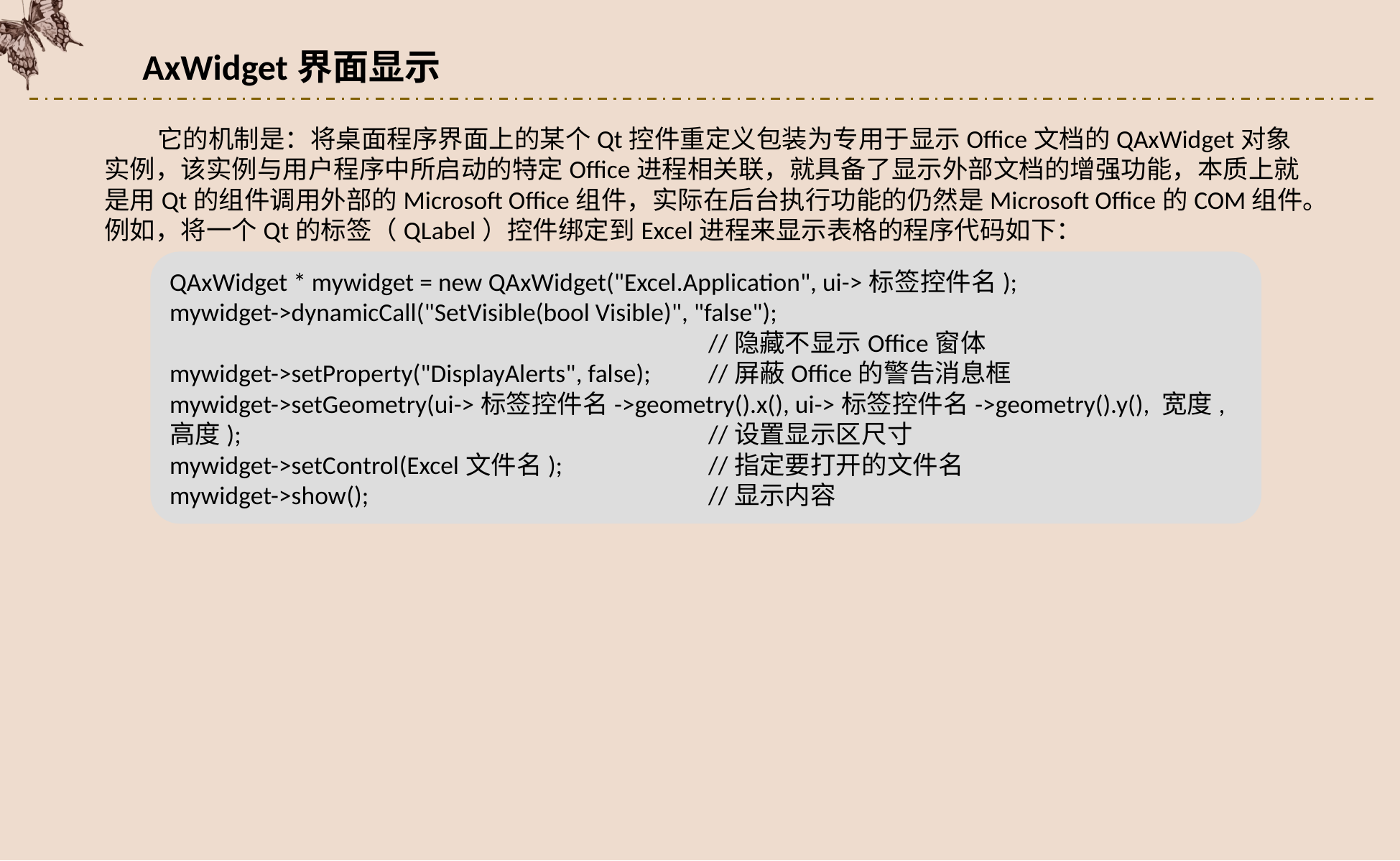

AxWidget界面显示
它的机制是：将桌面程序界面上的某个Qt控件重定义包装为专用于显示Office文档的QAxWidget对象实例，该实例与用户程序中所启动的特定Office进程相关联，就具备了显示外部文档的增强功能，本质上就是用Qt的组件调用外部的Microsoft Office组件，实际在后台执行功能的仍然是Microsoft Office的COM组件。例如，将一个Qt的标签（QLabel）控件绑定到Excel进程来显示表格的程序代码如下：
QAxWidget * mywidget = new QAxWidget("Excel.Application", ui->标签控件名);
mywidget->dynamicCall("SetVisible(bool Visible)", "false");
					//隐藏不显示Office窗体
mywidget->setProperty("DisplayAlerts", false);	//屏蔽Office的警告消息框
mywidget->setGeometry(ui->标签控件名->geometry().x(), ui->标签控件名->geometry().y(), 宽度, 高度);					//设置显示区尺寸
mywidget->setControl(Excel文件名);		//指定要打开的文件名
mywidget->show();				//显示内容